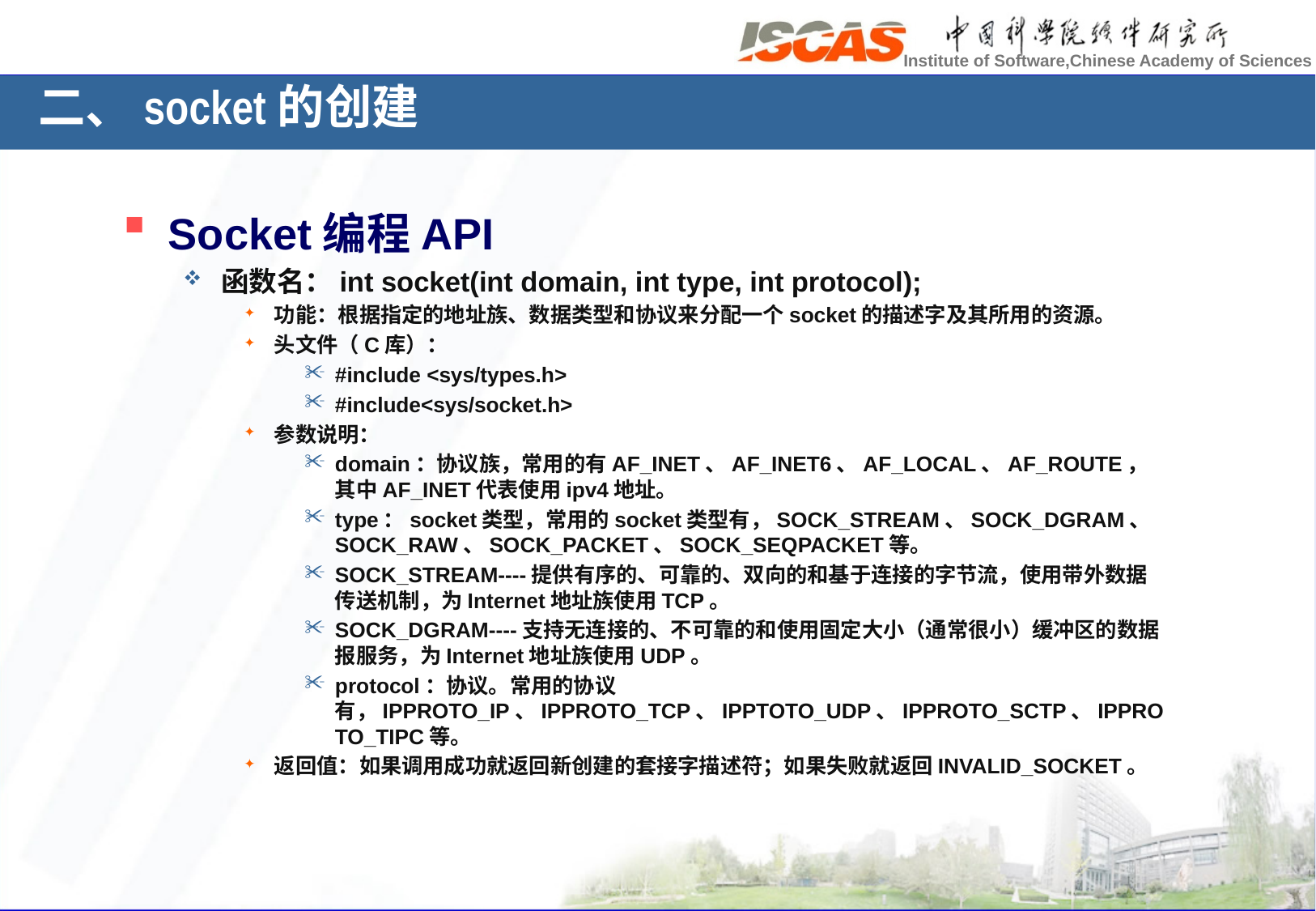

# 二、socket的创建
Socket编程API
函数名：int socket(int domain, int type, int protocol);
功能：根据指定的地址族、数据类型和协议来分配一个socket的描述字及其所用的资源。
头文件（C库）：
#include <sys/types.h>
#include<sys/socket.h>
参数说明：
domain：协议族，常用的有AF_INET、AF_INET6、AF_LOCAL、AF_ROUTE，其中AF_INET代表使用ipv4地址。
type：socket类型，常用的socket类型有，SOCK_STREAM、SOCK_DGRAM、SOCK_RAW、SOCK_PACKET、SOCK_SEQPACKET等。
SOCK_STREAM----提供有序的、可靠的、双向的和基于连接的字节流，使用带外数据传送机制，为Internet地址族使用TCP。
SOCK_DGRAM----支持无连接的、不可靠的和使用固定大小（通常很小）缓冲区的数据报服务，为Internet地址族使用UDP。
protocol：协议。常用的协议有，IPPROTO_IP、IPPROTO_TCP、IPPTOTO_UDP、IPPROTO_SCTP、IPPROTO_TIPC等。
返回值：如果调用成功就返回新创建的套接字描述符；如果失败就返回INVALID_SOCKET。